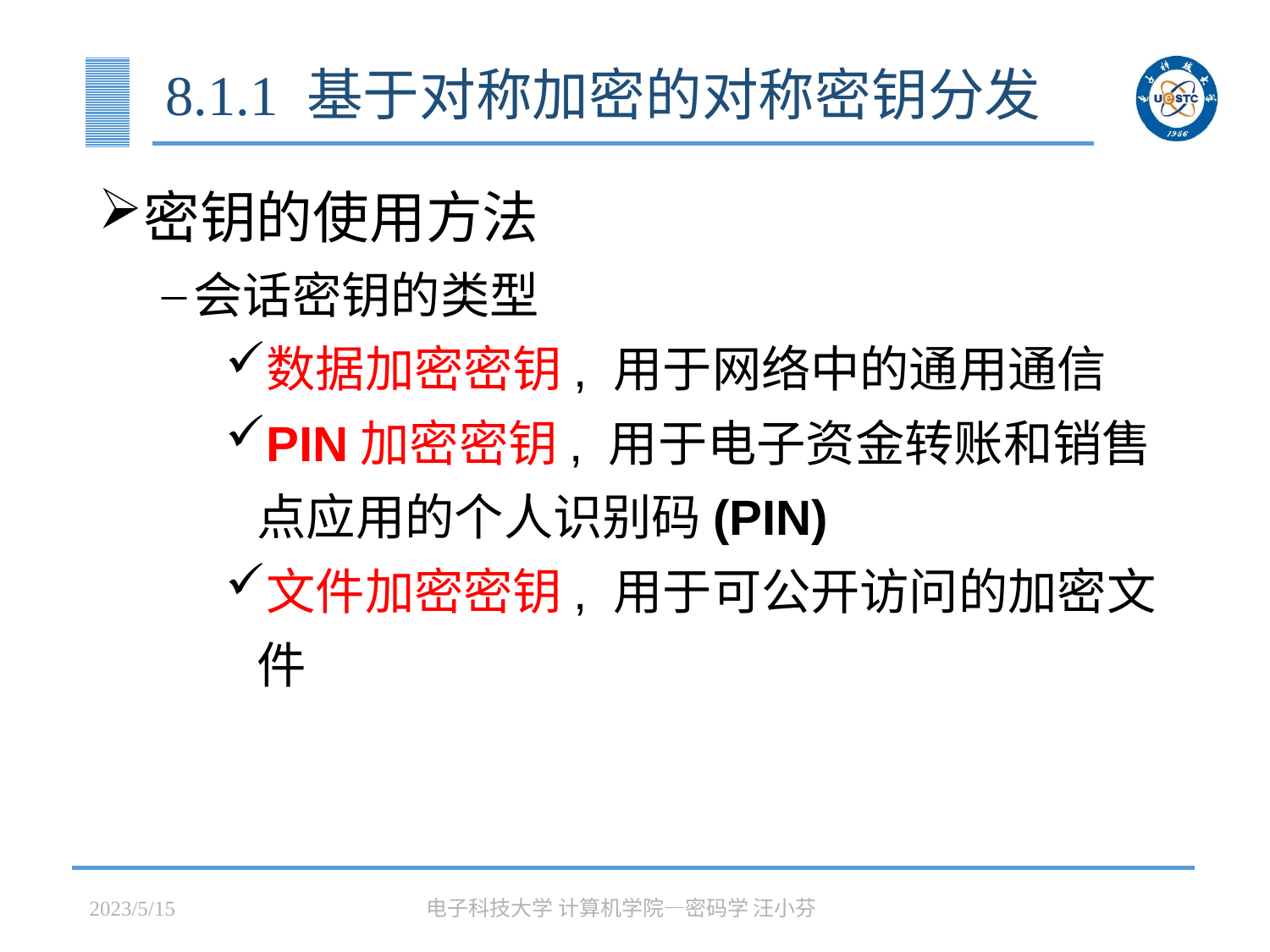

# 8.1.1 基于对称加密的对称密钥分发
密钥的使用方法
会话密钥的类型
数据加密密钥, 用于网络中的通用通信
PIN加密密钥, 用于电子资金转账和销售点应用的个人识别码(PIN)
文件加密密钥, 用于可公开访问的加密文件

2023/5/15
电子科技大学 计算机学院—密码学 汪小芬